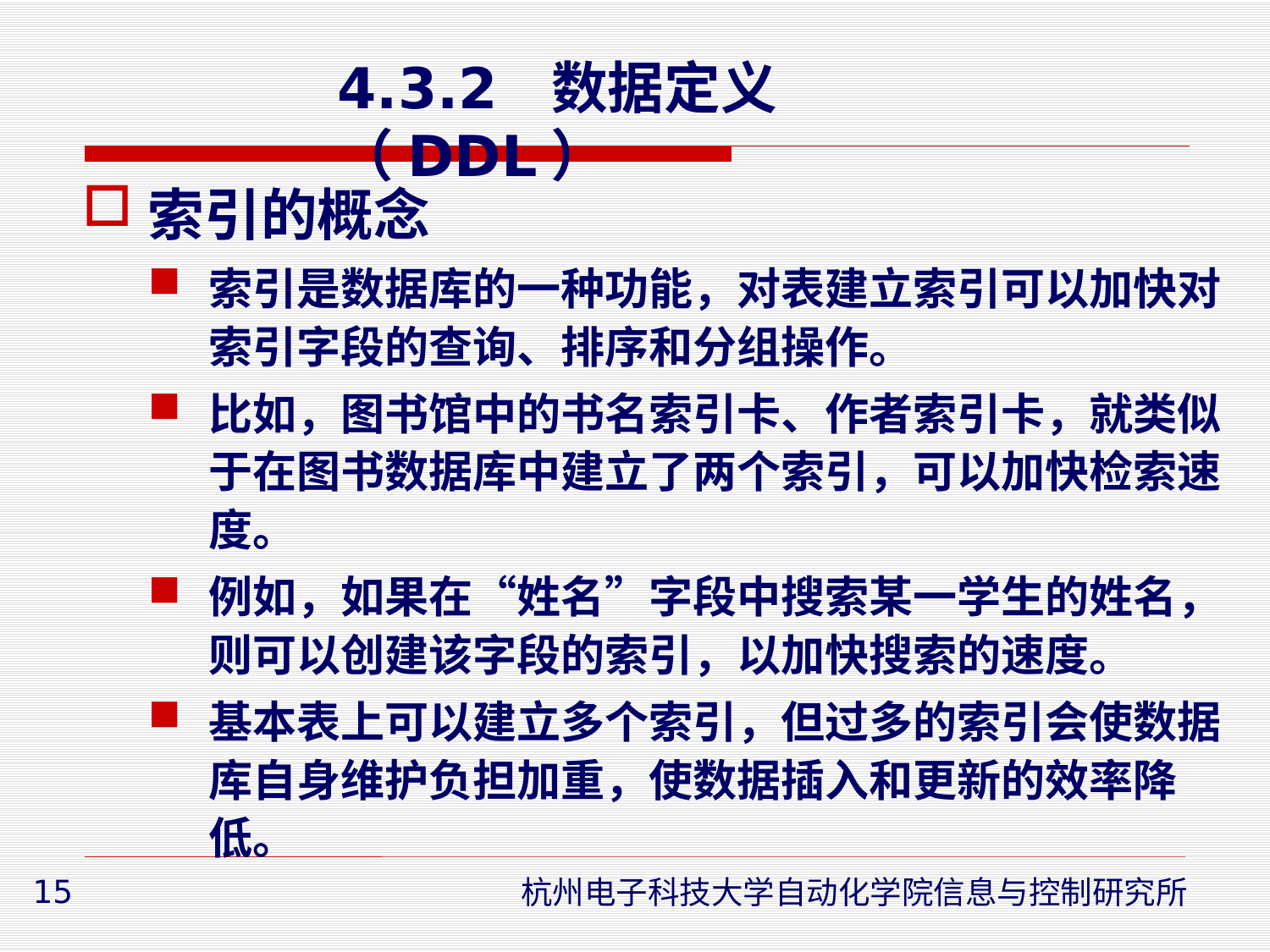

4.3.2  数据定义（DDL）
索引的概念
索引是数据库的一种功能，对表建立索引可以加快对索引字段的查询、排序和分组操作。
比如，图书馆中的书名索引卡、作者索引卡，就类似于在图书数据库中建立了两个索引，可以加快检索速度。
例如，如果在“姓名”字段中搜索某一学生的姓名，则可以创建该字段的索引，以加快搜索的速度。
基本表上可以建立多个索引，但过多的索引会使数据库自身维护负担加重，使数据插入和更新的效率降低。